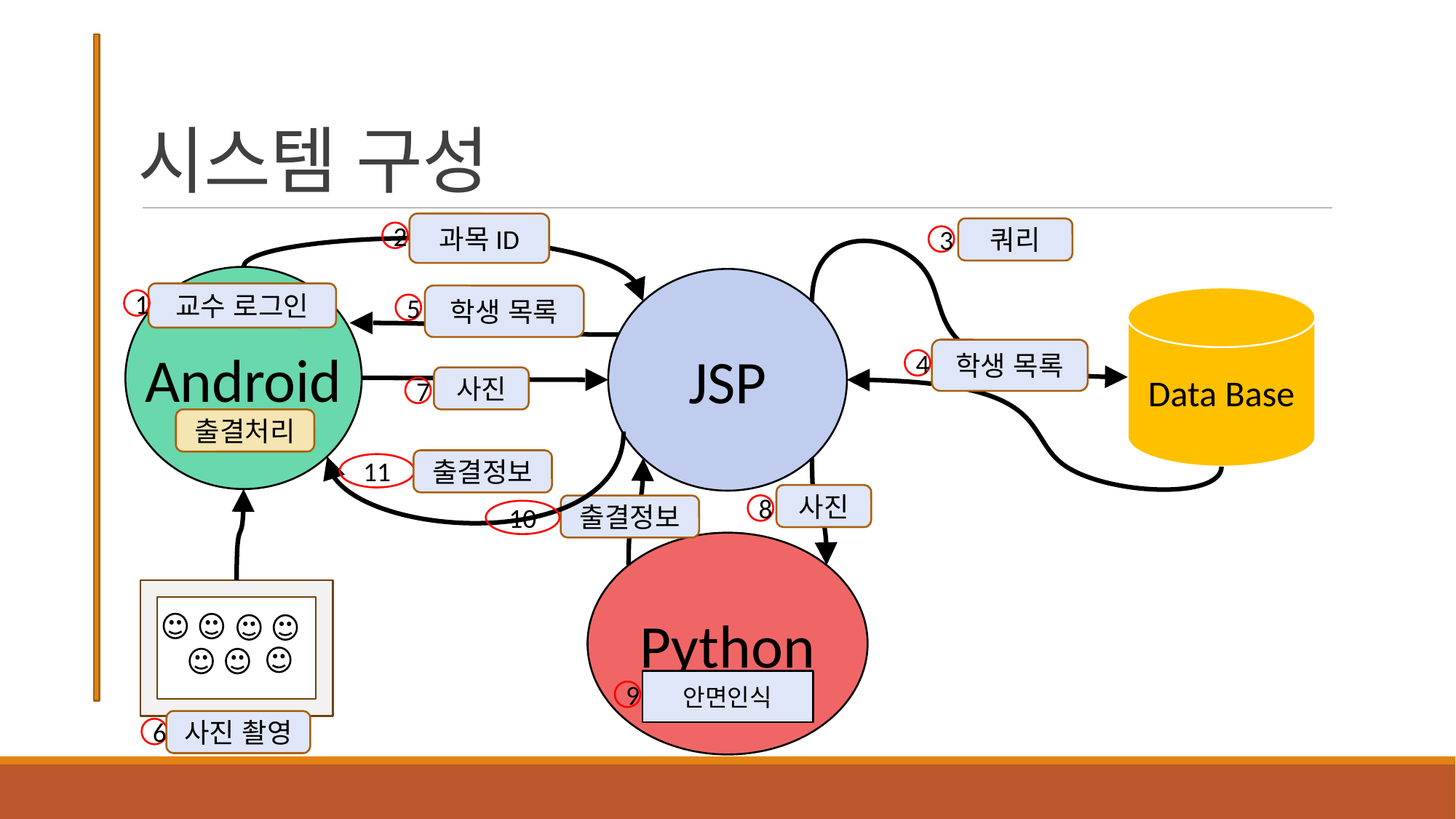

# 시스템 구성
과목ID
쿼리
2
3
Android
JSP
교수 로그인
학생 목록
Data Base
1
5
학생 목록
4
사진
7
출결처리
출결정보
11
사진
8
출결정보
10
Python

안면인식
9
사진 촬영
6